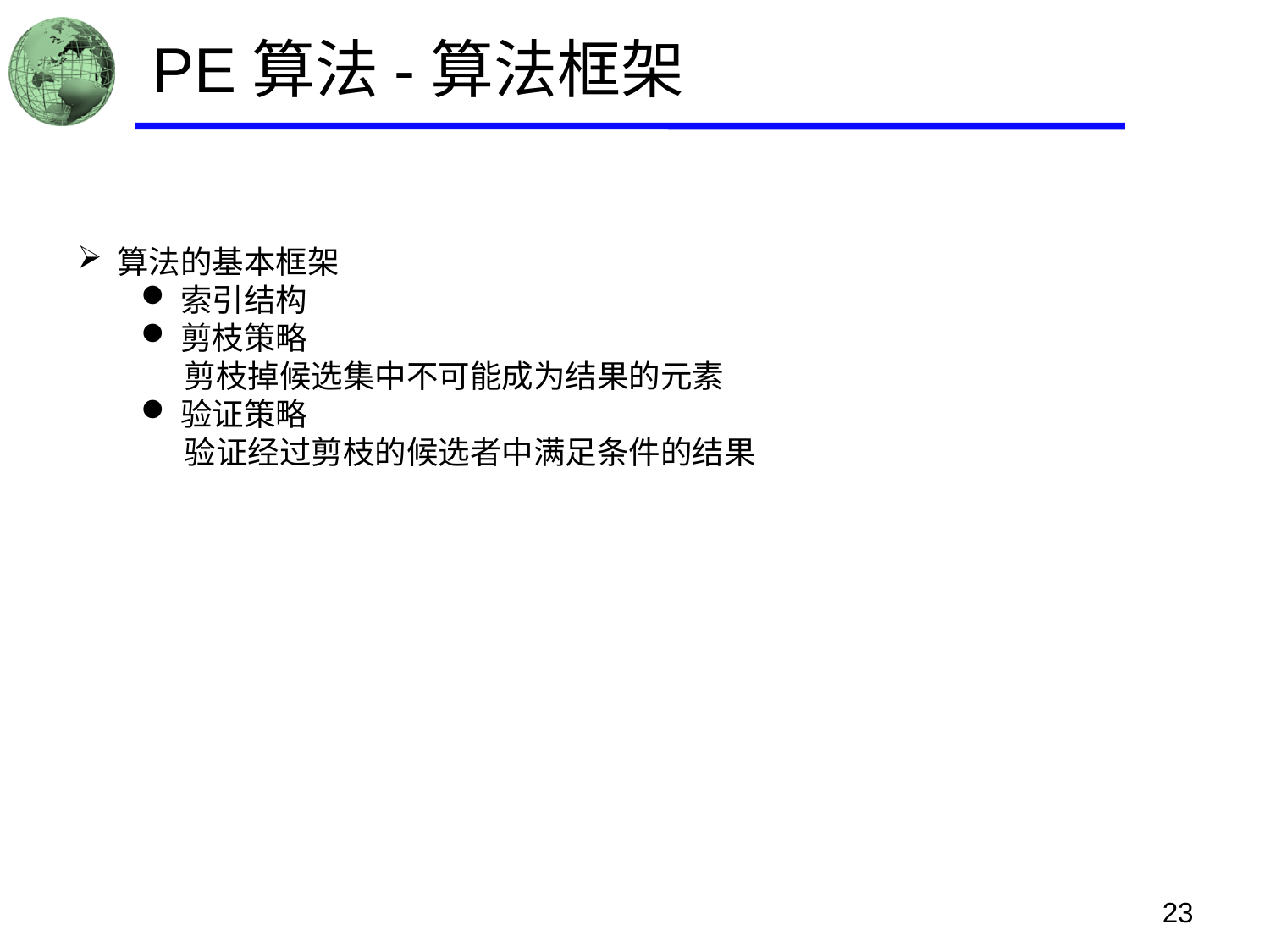

# PE算法-算法框架
算法的基本框架
索引结构
剪枝策略
     剪枝掉候选集中不可能成为结果的元素
验证策略
     验证经过剪枝的候选者中满足条件的结果
23